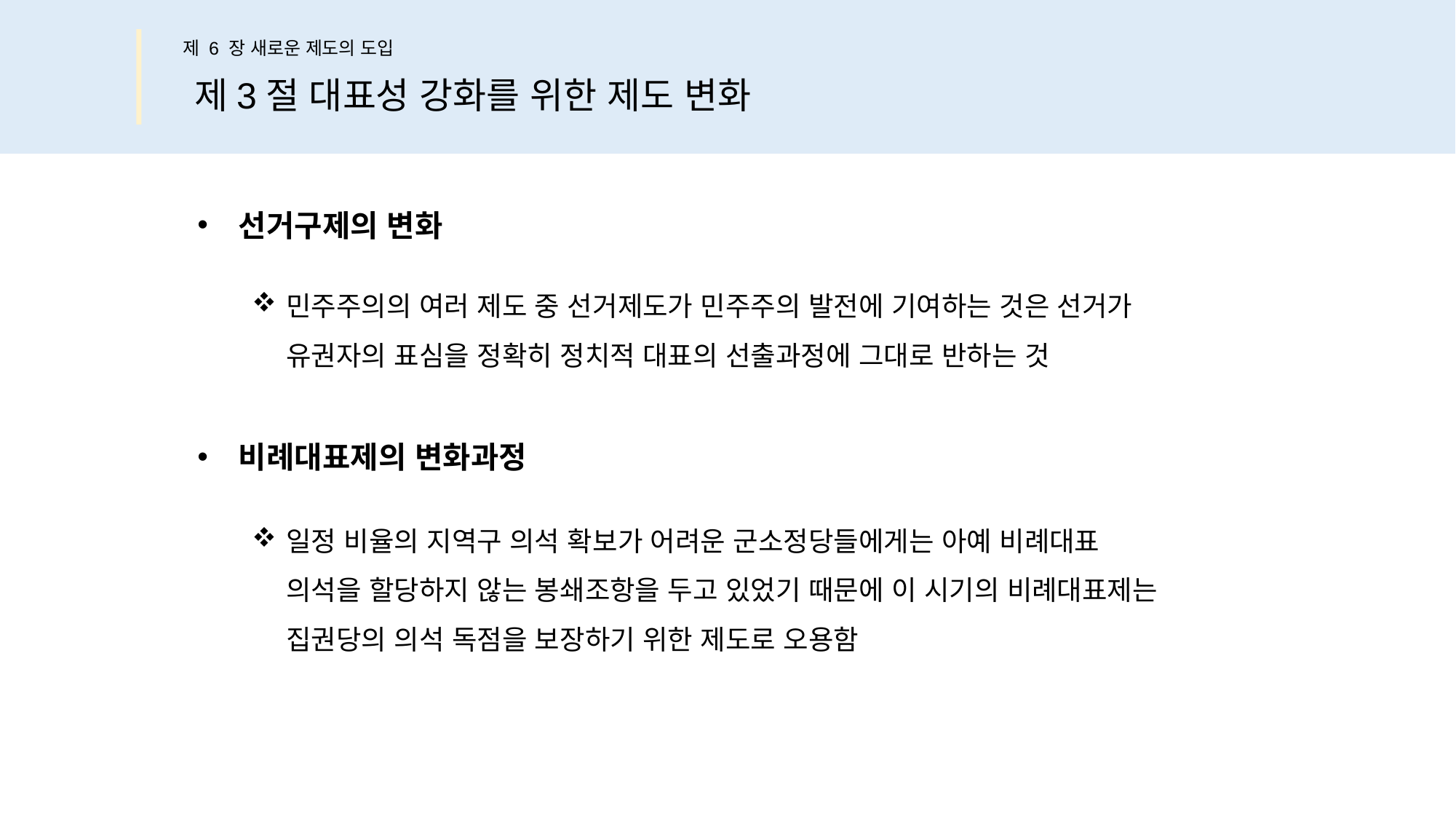

제 6 장 새로운 제도의 도입
제3절 대표성 강화를 위한 제도 변화
선거구제의 변화

민주주의의 여러 제도 중 선거제도가 민주주의 발전에 기여하는 것은 선거가
유권자의 표심을 정확히 정치적 대표의 선출과정에 그대로 반하는 것

비례대표제의 변화과정

일정 비율의 지역구 의석 확보가 어려운 군소정당들에게는 아예 비례대표
의석을 할당하지 않는 봉쇄조항을 두고 있었기 때문에 이 시기의 비례대표제는
집권당의 의석 독점을 보장하기 위한 제도로 오용함